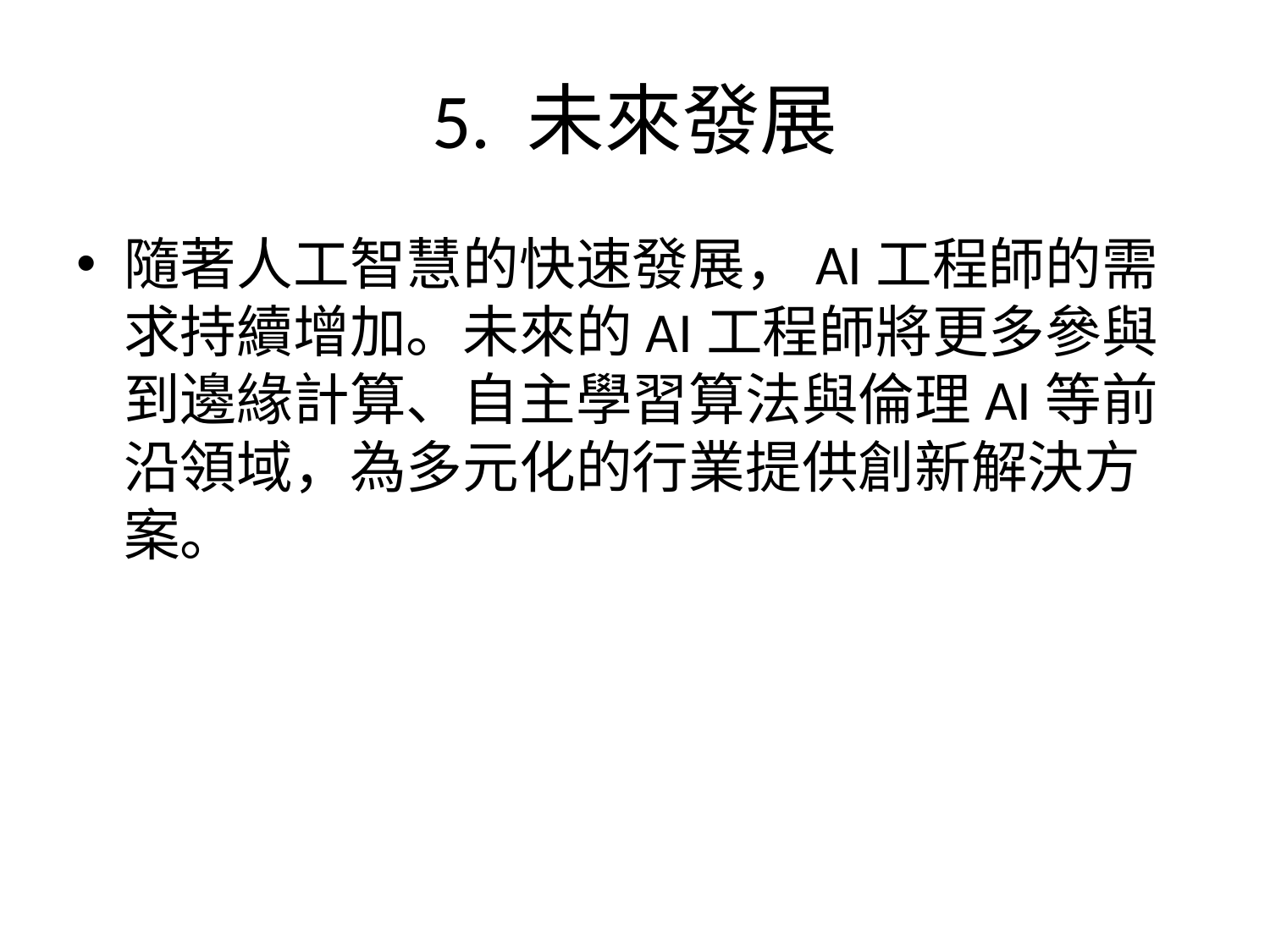

# 5. 未來發展
隨著人工智慧的快速發展，AI工程師的需求持續增加。未來的AI工程師將更多參與到邊緣計算、自主學習算法與倫理AI等前沿領域，為多元化的行業提供創新解決方案。